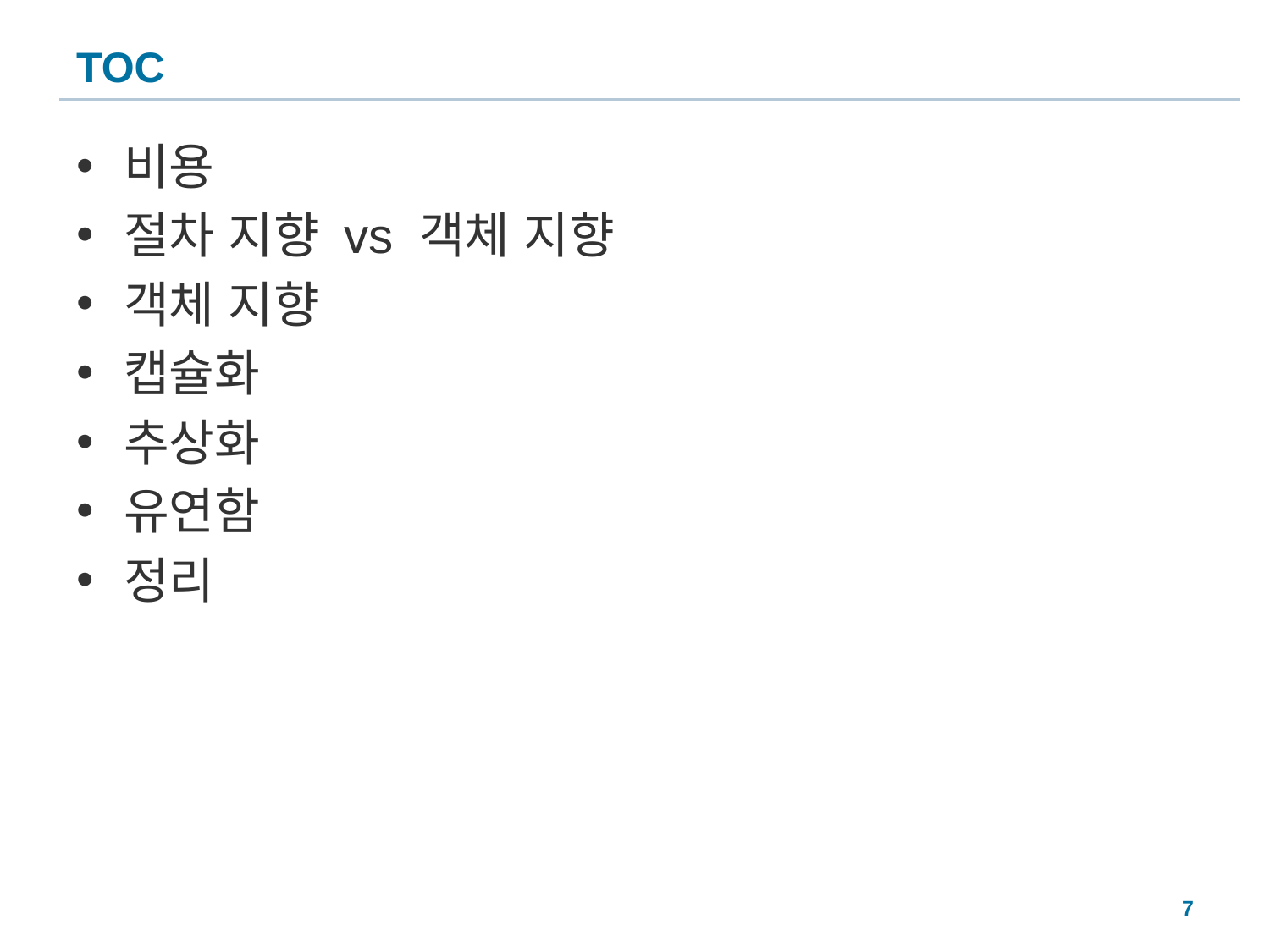

# TOC
비용
절차 지향 vs 객체 지향
객체 지향
캡슐화
추상화
유연함
정리

7